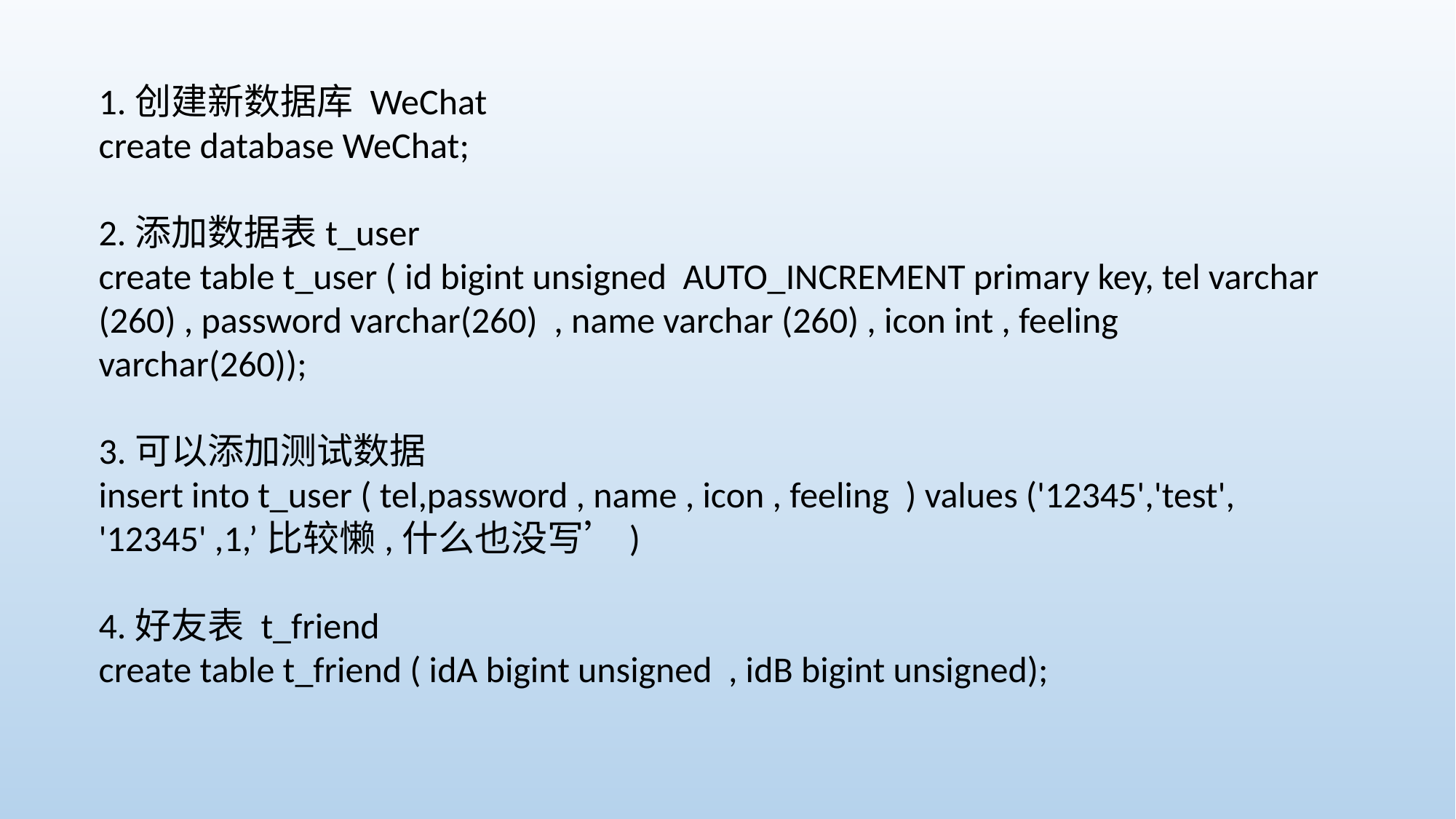

1.创建新数据库 WeChat
create database WeChat;

2.添加数据表t_user
create table t_user ( id bigint unsigned  AUTO_INCREMENT primary key, tel varchar (260) , password varchar(260)  , name varchar (260) , icon int , feeling varchar(260));

3.可以添加测试数据
insert into t_user ( tel,password , name , icon , feeling  ) values ('12345','test', '12345' ,1,’比较懒,什么也没写’)

4.好友表 t_friend
create table t_friend ( idA bigint unsigned  , idB bigint unsigned);